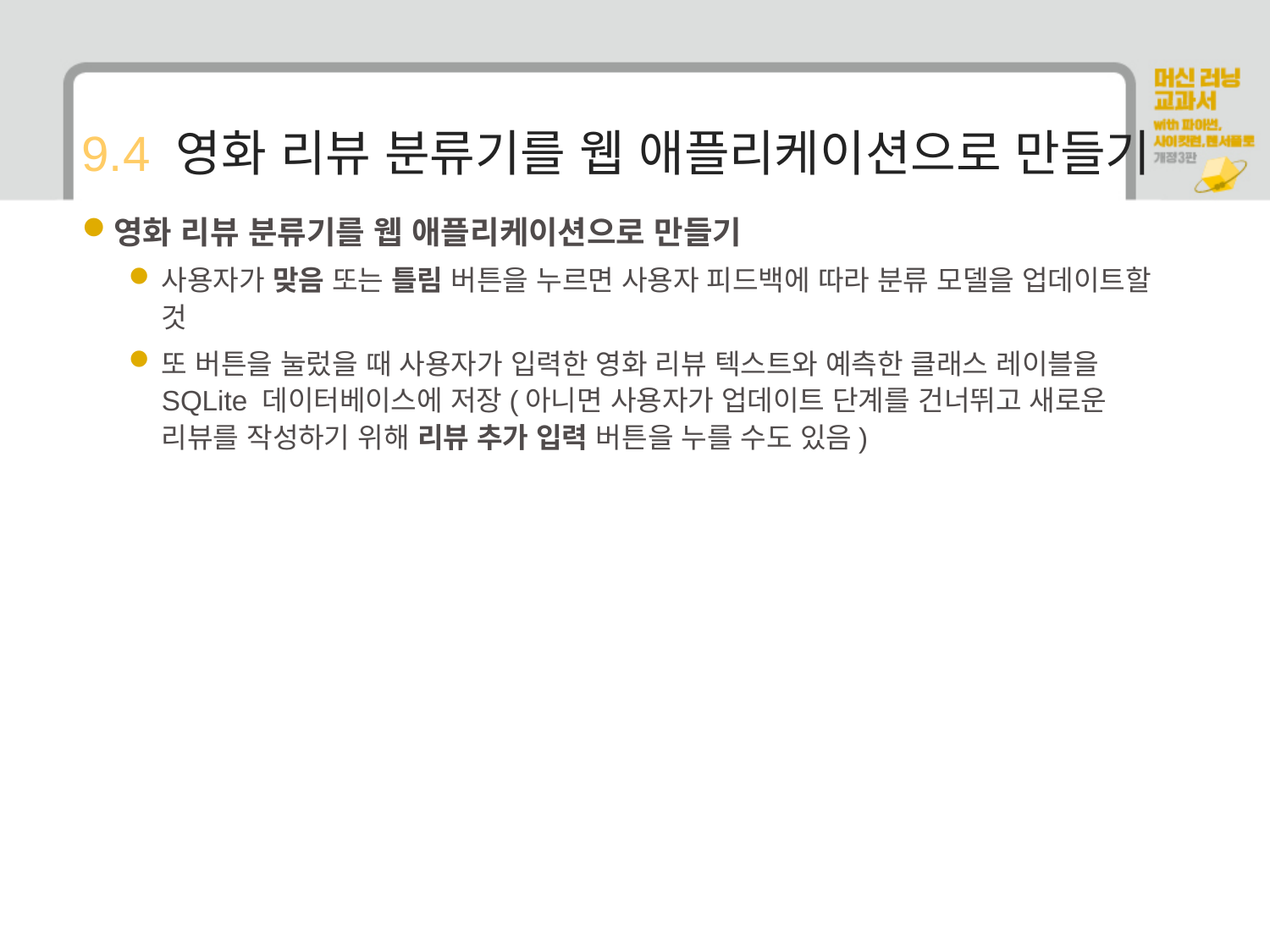

# 9.4 영화 리뷰 분류기를 웹 애플리케이션으로 만들기
영화 리뷰 분류기를 웹 애플리케이션으로 만들기
사용자가 맞음 또는 틀림 버튼을 누르면 사용자 피드백에 따라 분류 모델을 업데이트할 것
또 버튼을 눌렀을 때 사용자가 입력한 영화 리뷰 텍스트와 예측한 클래스 레이블을 SQLite 데이터베이스에 저장(아니면 사용자가 업데이트 단계를 건너뛰고 새로운 리뷰를 작성하기 위해 리뷰 추가 입력 버튼을 누를 수도 있음)